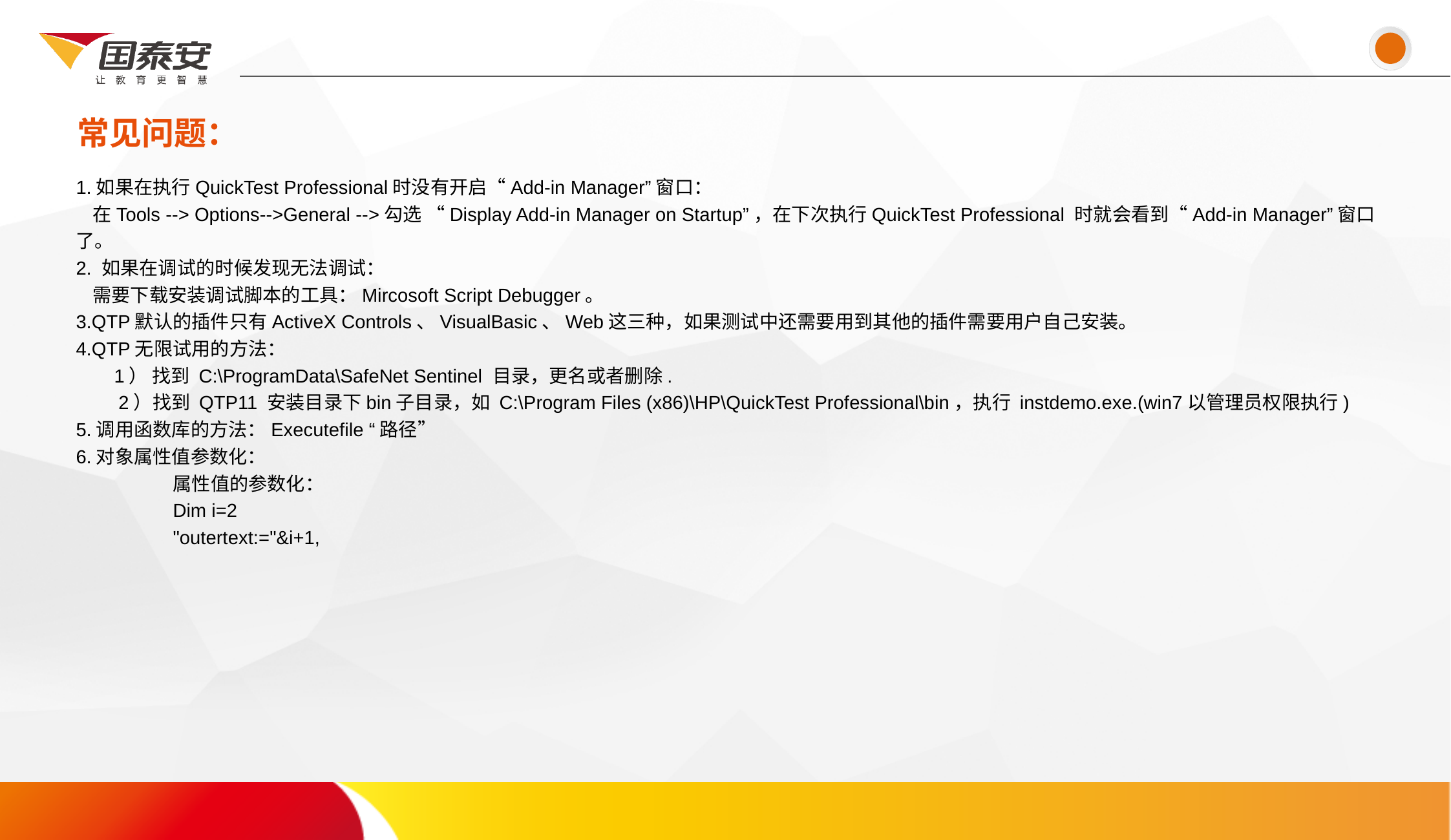

常见问题：
# 1.如果在执行QuickTest Professional时没有开启“Add-in Manager”窗口： 在Tools --> Options-->General -->勾选 “Display Add-in Manager on Startup”，在下次执行QuickTest Professional 时就会看到“Add-in Manager”窗口了。 2. 如果在调试的时候发现无法调试： 需要下载安装调试脚本的工具：Mircosoft Script Debugger。 3.QTP默认的插件只有ActiveX Controls、VisualBasic、Web这三种，如果测试中还需要用到其他的插件需要用户自己安装。 4.QTP无限试用的方法： 1） 找到 C:\ProgramData\SafeNet Sentinel 目录，更名或者删除. 2）找到 QTP11 安装目录下bin子目录，如 C:\Program Files (x86)\HP\QuickTest Professional\bin，执行 instdemo.exe.(win7以管理员权限执行) 5.调用函数库的方法：Executefile “路径” 6.对象属性值参数化： 属性值的参数化： Dim i=2 "outertext:="&i+1,